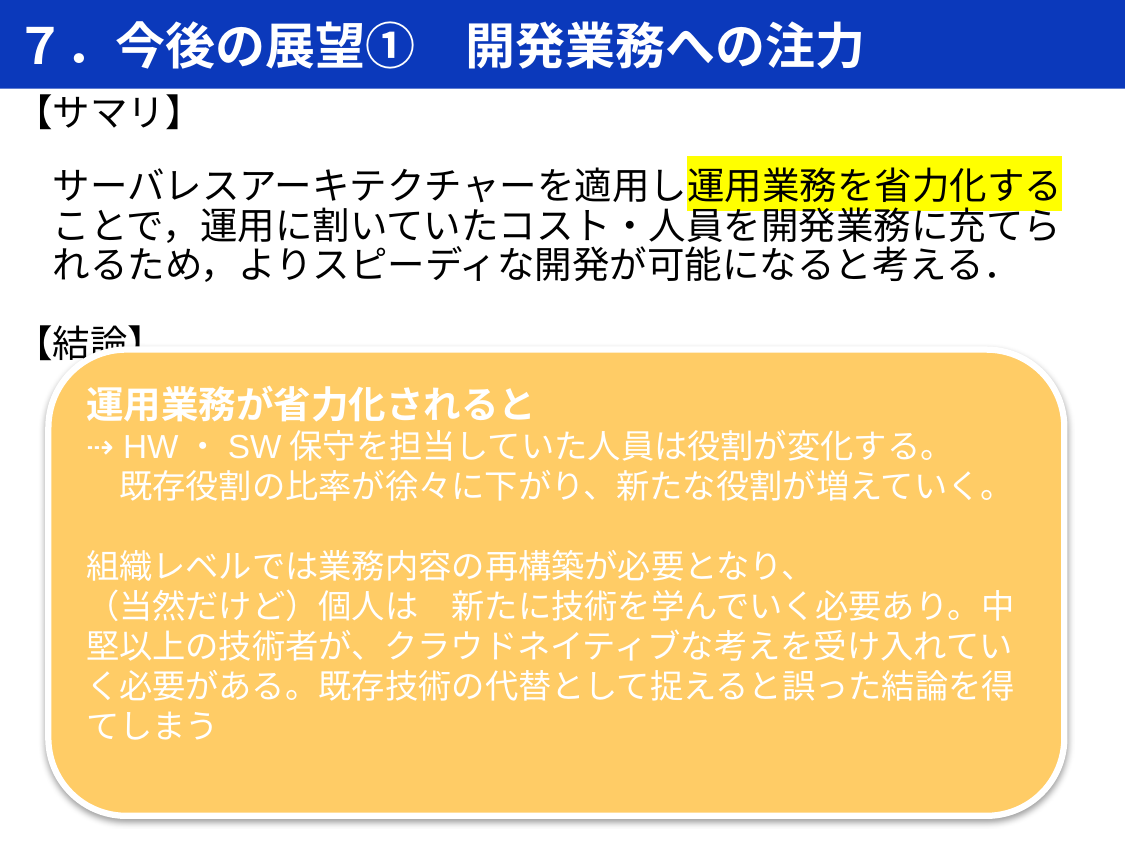

# ７．今後の展望①　開発業務への注力
【サマリ】
　サーバレスアーキテクチャーを適用し運用業務を省力化する　　ことで，運用に割いていたコスト・人員を開発業務に充てら　　れるため，よりスピーディな開発が可能になると考える．

【結論】

運用業務が省力化されると
⇢ HW・SW保守を担当していた人員は役割が変化する。
　既存役割の比率が徐々に下がり、新たな役割が増えていく。

組織レベルでは業務内容の再構築が必要となり、
（当然だけど）個人は　新たに技術を学んでいく必要あり。中堅以上の技術者が、クラウドネイティブな考えを受け入れていく必要がある。既存技術の代替として捉えると誤った結論を得てしまう